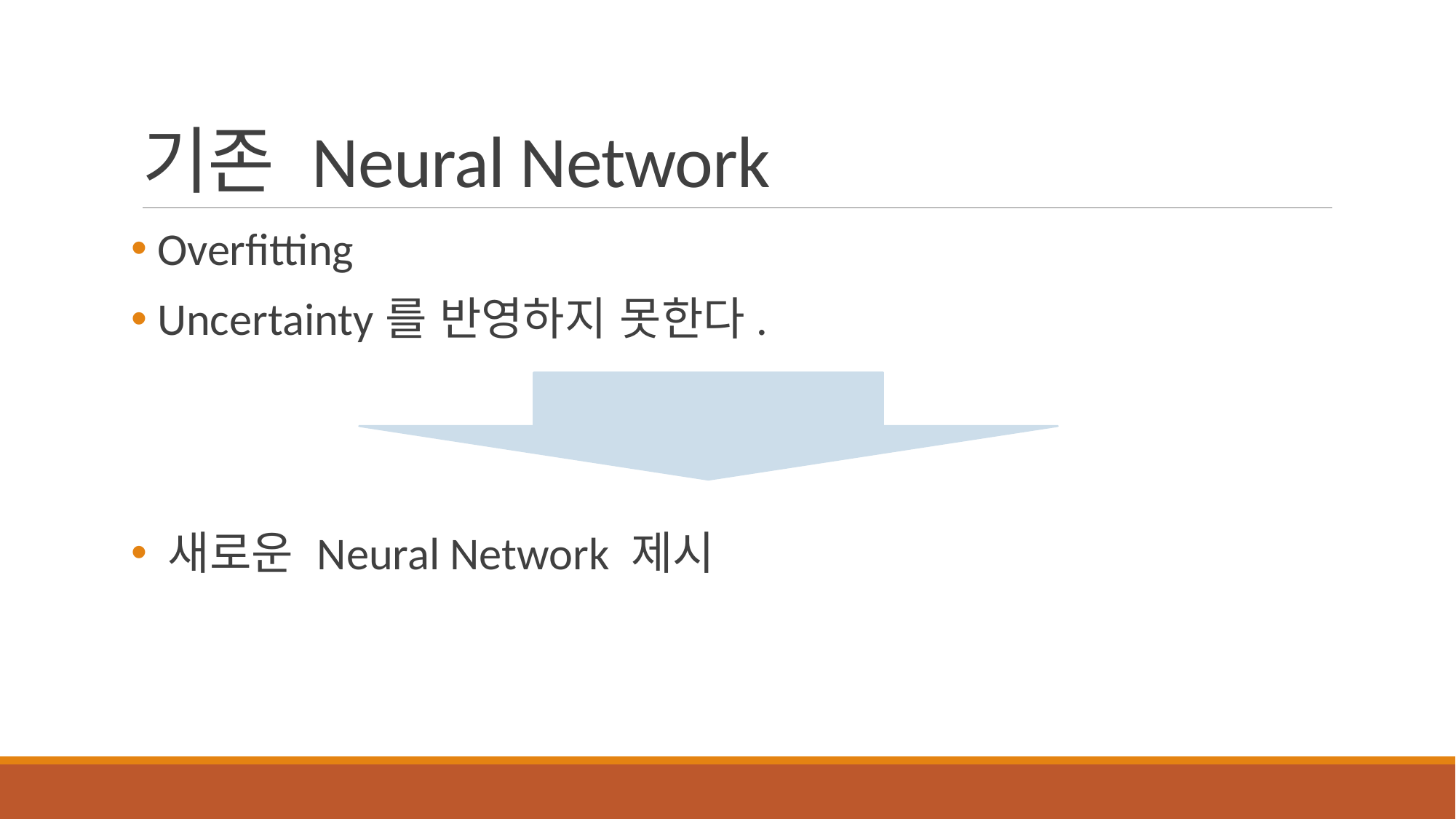

# 기존 Neural Network
 Overfitting
 Uncertainty를 반영하지 못한다.

 새로운 Neural Network 제시